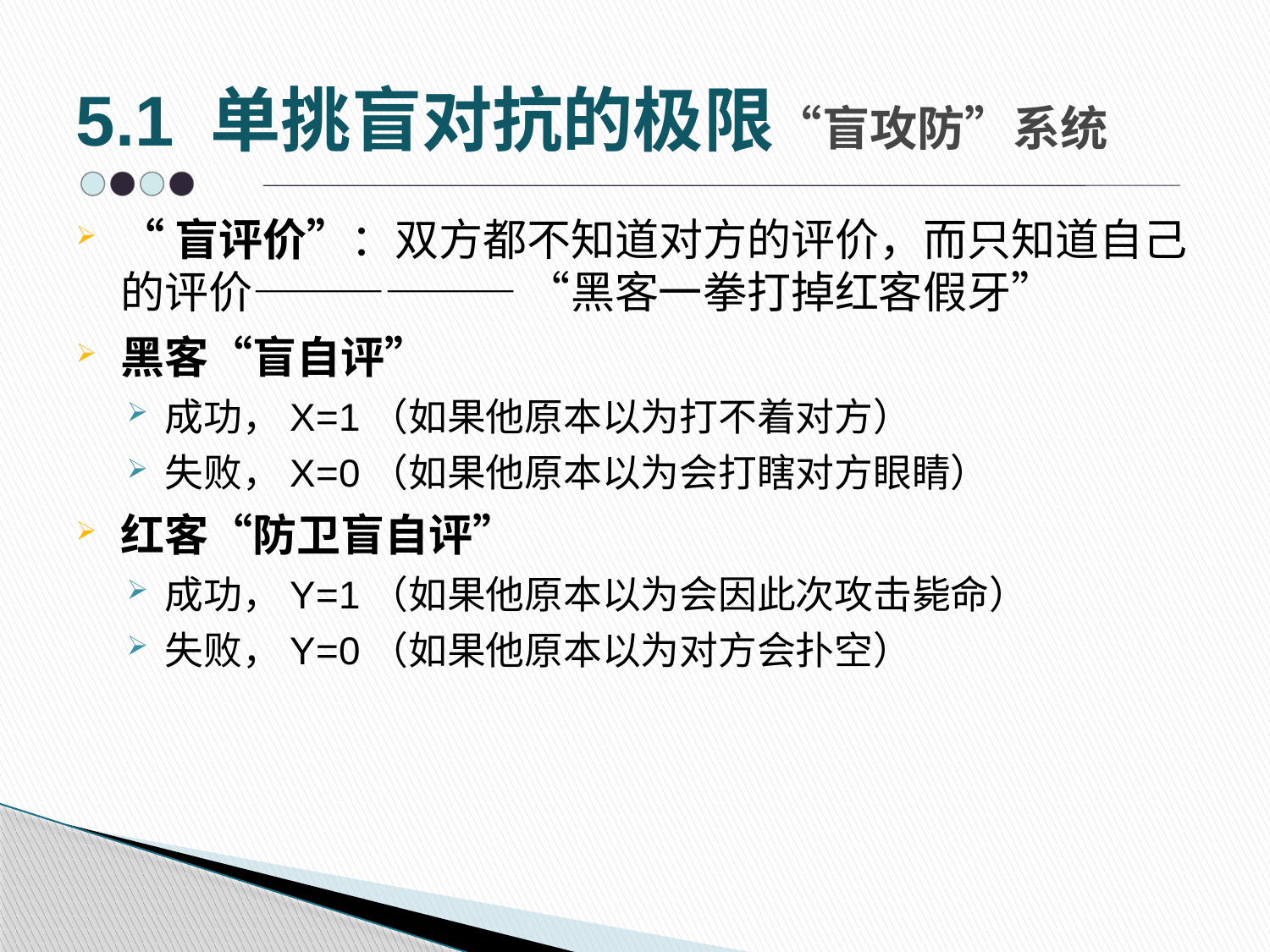

# 5.1 单挑盲对抗的极限“盲攻防”系统

“盲评价”：双方都不知道对方的评价，而只知道自己的评价—————— “黑客一拳打掉红客假牙”
黑客“盲自评”
成功，X=1（如果他原本以为打不着对方）
失败，X=0（如果他原本以为会打瞎对方眼睛）
红客“防卫盲自评”
成功，Y=1（如果他原本以为会因此次攻击毙命）
失败，Y=0（如果他原本以为对方会扑空）